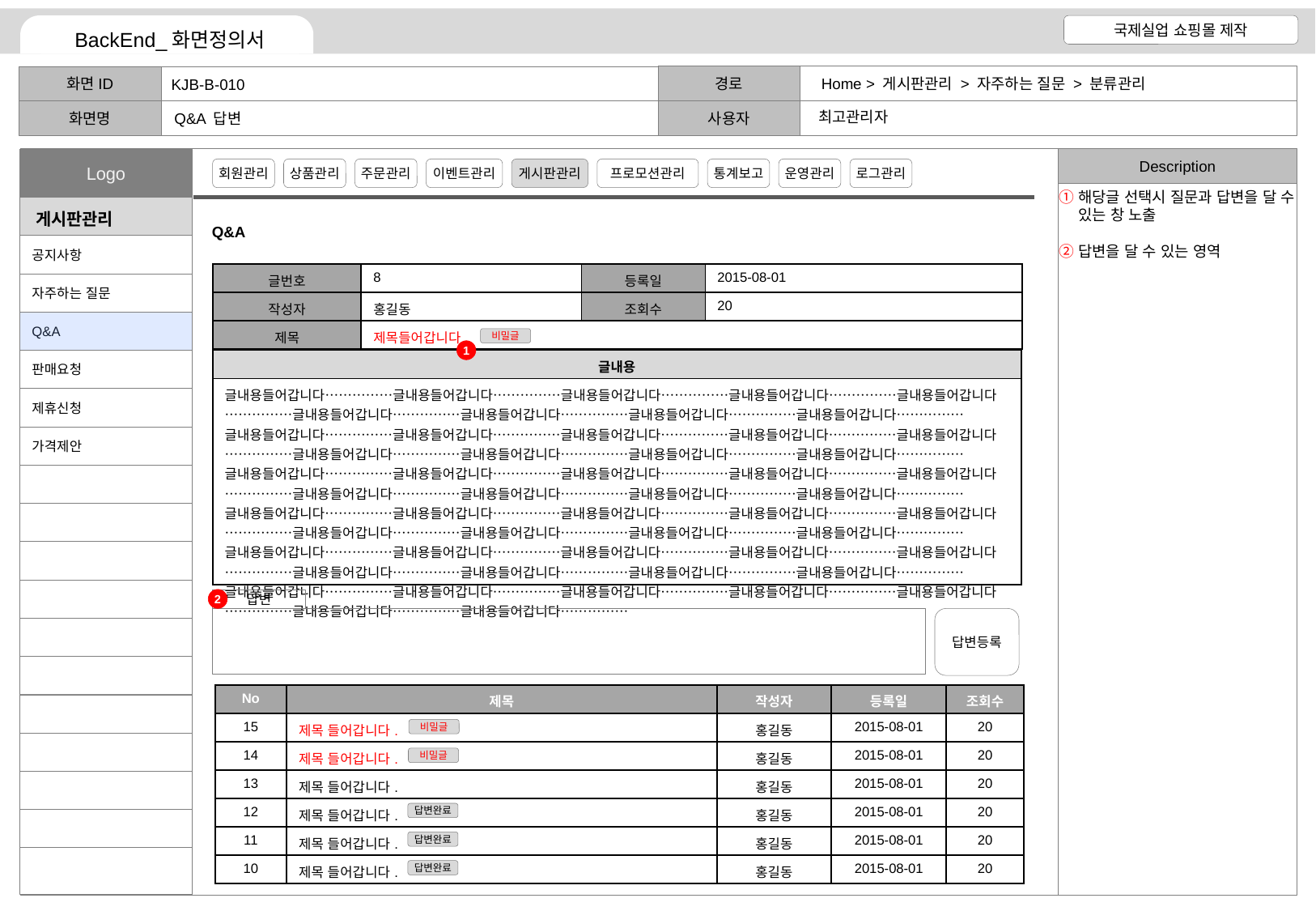

Home > 게시판관리 > 자주하는 질문 > 분류관리
KJB-B-010
최고관리자
Q&A 답변
해당글 선택시 질문과 답변을 달 수 있는 창 노출

답변을 달 수 있는 영역
Q&A
| 글번호 | 8 | 등록일 | 2015-08-01 |
| --- | --- | --- | --- |
| 작성자 | 홍길동 | 조회수 | 20 |
| 제목 | 제목들어갑니다. |  |  |

비밀글
1
| 글내용 |
| --- |
| 글내용들어갑니다……………글내용들어갑니다……………글내용들어갑니다……………글내용들어갑니다……………글내용들어갑니다……………글내용들어갑니다……………글내용들어갑니다……………글내용들어갑니다……………글내용들어갑니다……………글내용들어갑니다……………글내용들어갑니다……………글내용들어갑니다……………글내용들어갑니다……………글내용들어갑니다……………글내용들어갑니다……………글내용들어갑니다……………글내용들어갑니다……………글내용들어갑니다……………글내용들어갑니다……………글내용들어갑니다……………글내용들어갑니다……………글내용들어갑니다……………글내용들어갑니다……………글내용들어갑니다……………글내용들어갑니다……………글내용들어갑니다……………글내용들어갑니다……………글내용들어갑니다……………글내용들어갑니다……………글내용들어갑니다……………글내용들어갑니다……………글내용들어갑니다……………글내용들어갑니다……………글내용들어갑니다……………글내용들어갑니다……………글내용들어갑니다……………글내용들어갑니다……………글내용들어갑니다……………글내용들어갑니다……………글내용들어갑니다……………글내용들어갑니다……………글내용들어갑니다……………글내용들어갑니다……………글내용들어갑니다……………글내용들어갑니다……………글내용들어갑니다……………글내용들어갑니다……………글내용들어갑니다……………글내용들어갑니다……………글내용들어갑니다……………글내용들어갑니다……………글내용들어갑니다…………… |
2
답변

답변등록
| No | 제목 | 작성자 | 등록일 | 조회수 |
| --- | --- | --- | --- | --- |
| 15 | 제목 들어갑니다. | 홍길동 | 2015-08-01 | 20 |
| 14 | 제목 들어갑니다. | 홍길동 | 2015-08-01 | 20 |
| 13 | 제목 들어갑니다. | 홍길동 | 2015-08-01 | 20 |
| 12 | 제목 들어갑니다. | 홍길동 | 2015-08-01 | 20 |
| 11 | 제목 들어갑니다. | 홍길동 | 2015-08-01 | 20 |
| 10 | 제목 들어갑니다. | 홍길동 | 2015-08-01 | 20 |
비밀글
비밀글
답변완료
답변완료
답변완료